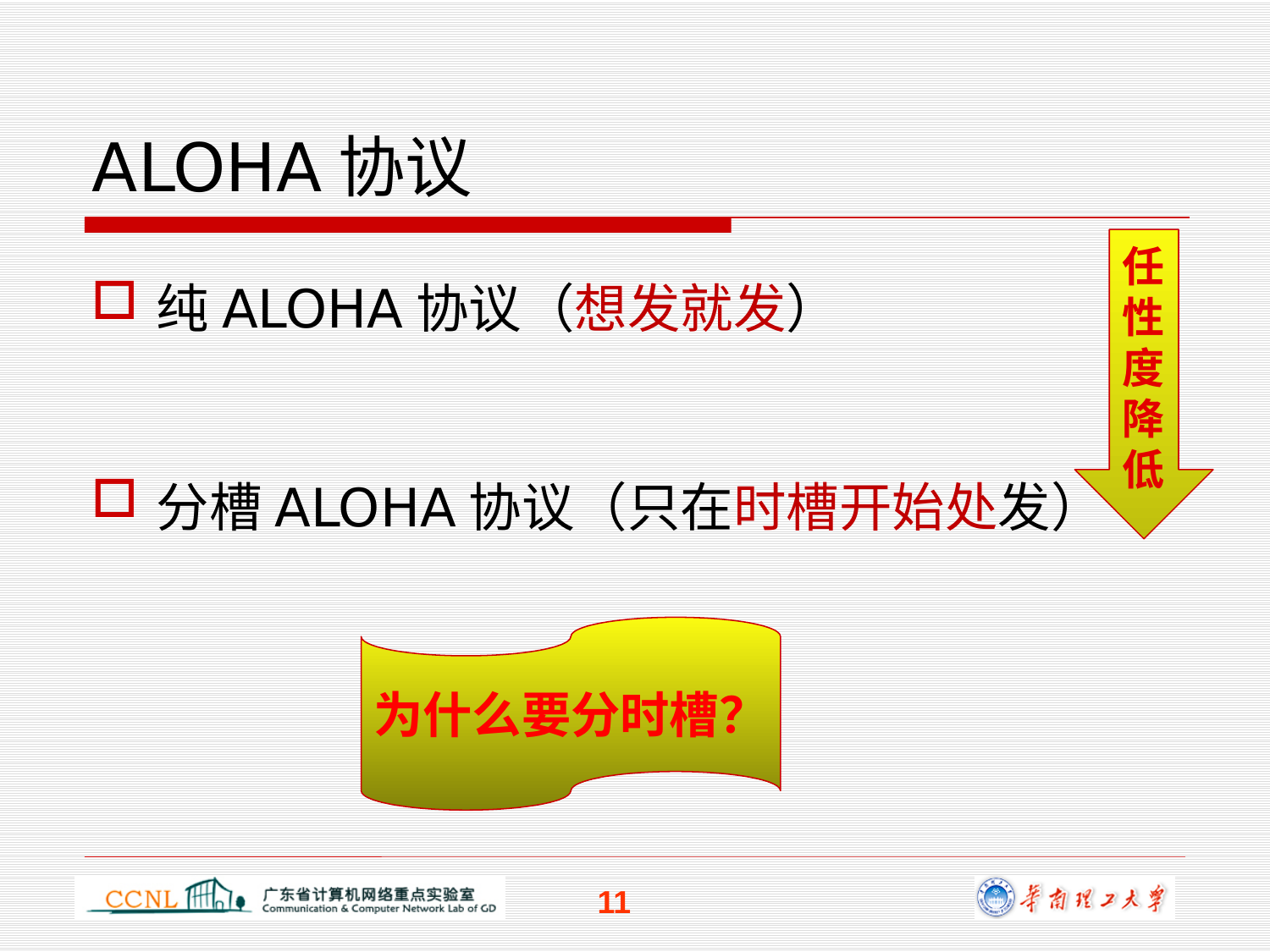

# ALOHA协议
任
性
度
降
低
纯ALOHA协议（想发就发）

分槽ALOHA协议（只在时槽开始处发）
为什么要分时槽？